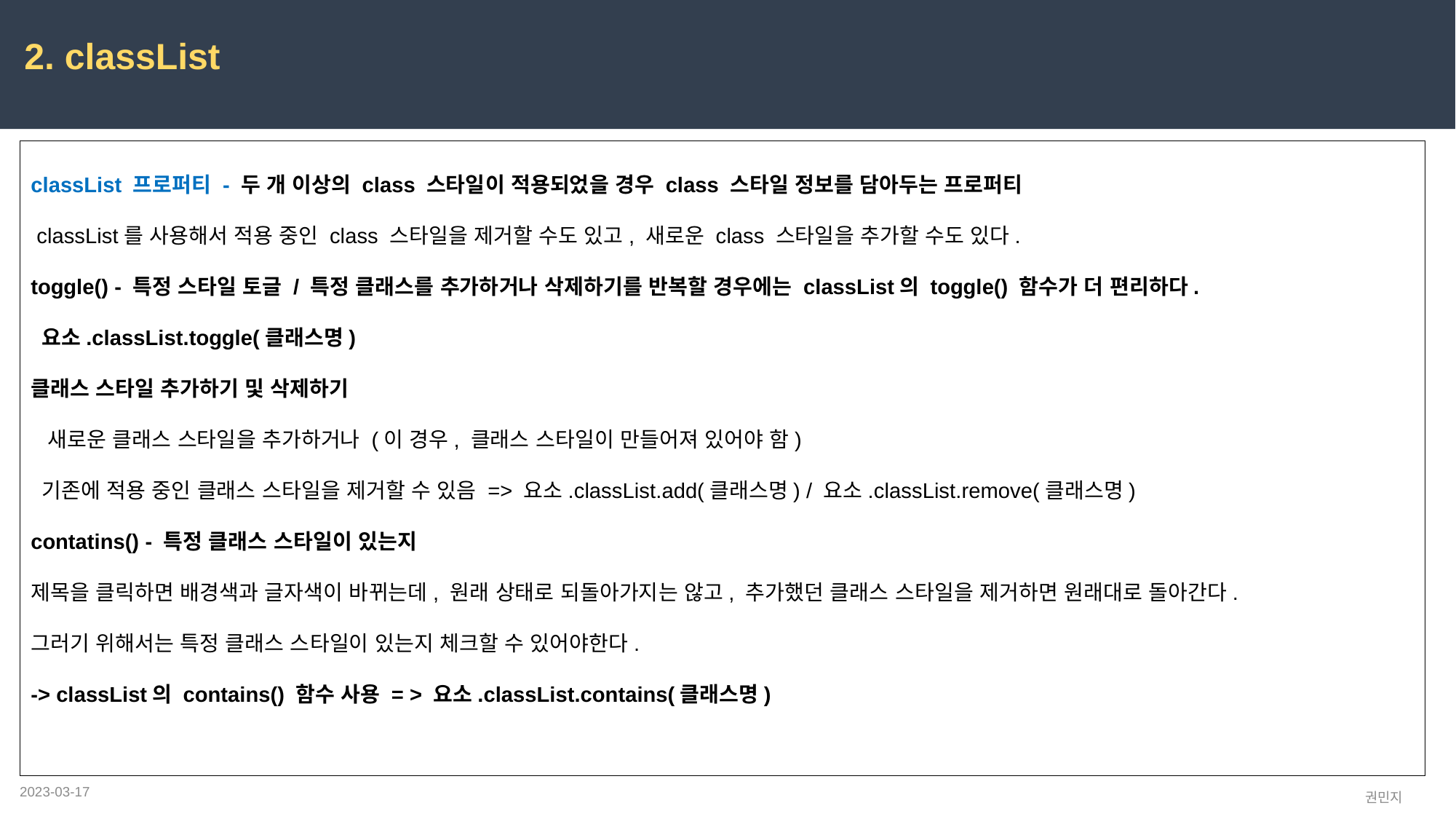

2. classList
classList 프로퍼티 - 두 개 이상의 class 스타일이 적용되었을 경우 class 스타일 정보를 담아두는 프로퍼티
 classList를 사용해서 적용 중인 class 스타일을 제거할 수도 있고, 새로운 class 스타일을 추가할 수도 있다.
toggle() - 특정 스타일 토글 / 특정 클래스를 추가하거나 삭제하기를 반복할 경우에는 classList의 toggle() 함수가 더 편리하다.
 요소.classList.toggle(클래스명)
클래스 스타일 추가하기 및 삭제하기
  새로운 클래스 스타일을 추가하거나 (이 경우, 클래스 스타일이 만들어져 있어야 함)
 기존에 적용 중인 클래스 스타일을 제거할 수 있음 => 요소.classList.add(클래스명) / 요소.classList.remove(클래스명)
contatins() - 특정 클래스 스타일이 있는지
제목을 클릭하면 배경색과 글자색이 바뀌는데, 원래 상태로 되돌아가지는 않고, 추가했던 클래스 스타일을 제거하면 원래대로 돌아간다.
그러기 위해서는 특정 클래스 스타일이 있는지 체크할 수 있어야한다.
-> classList의 contains() 함수 사용 = > 요소.classList.contains(클래스명)

2023-03-17
권민지